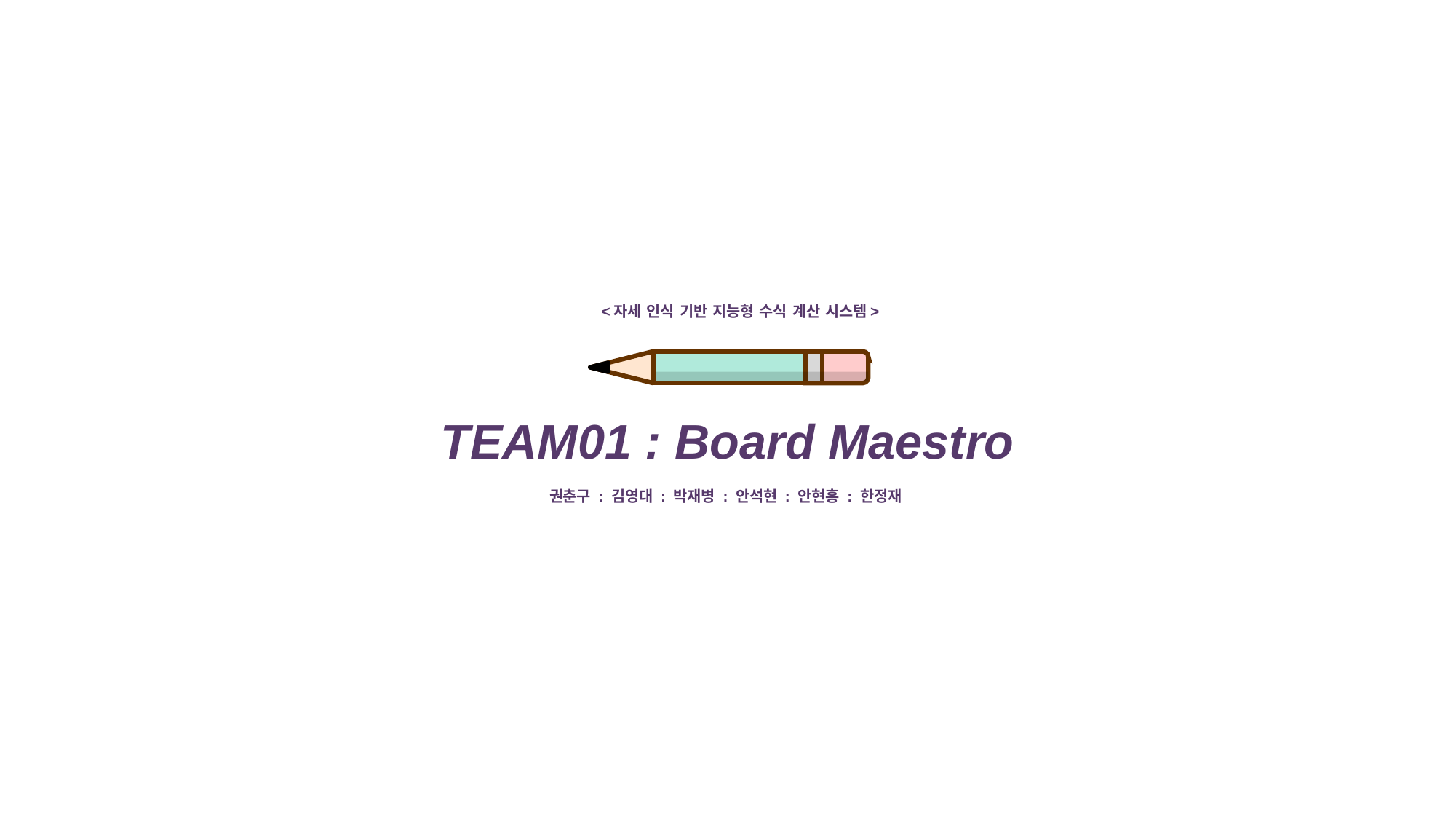

<자세 인식 기반 지능형 수식 계산 시스템>

TEAM01 : Board Maestro

권춘구 : 김영대 : 박재병 : 안석현 : 안현홍 : 한정재